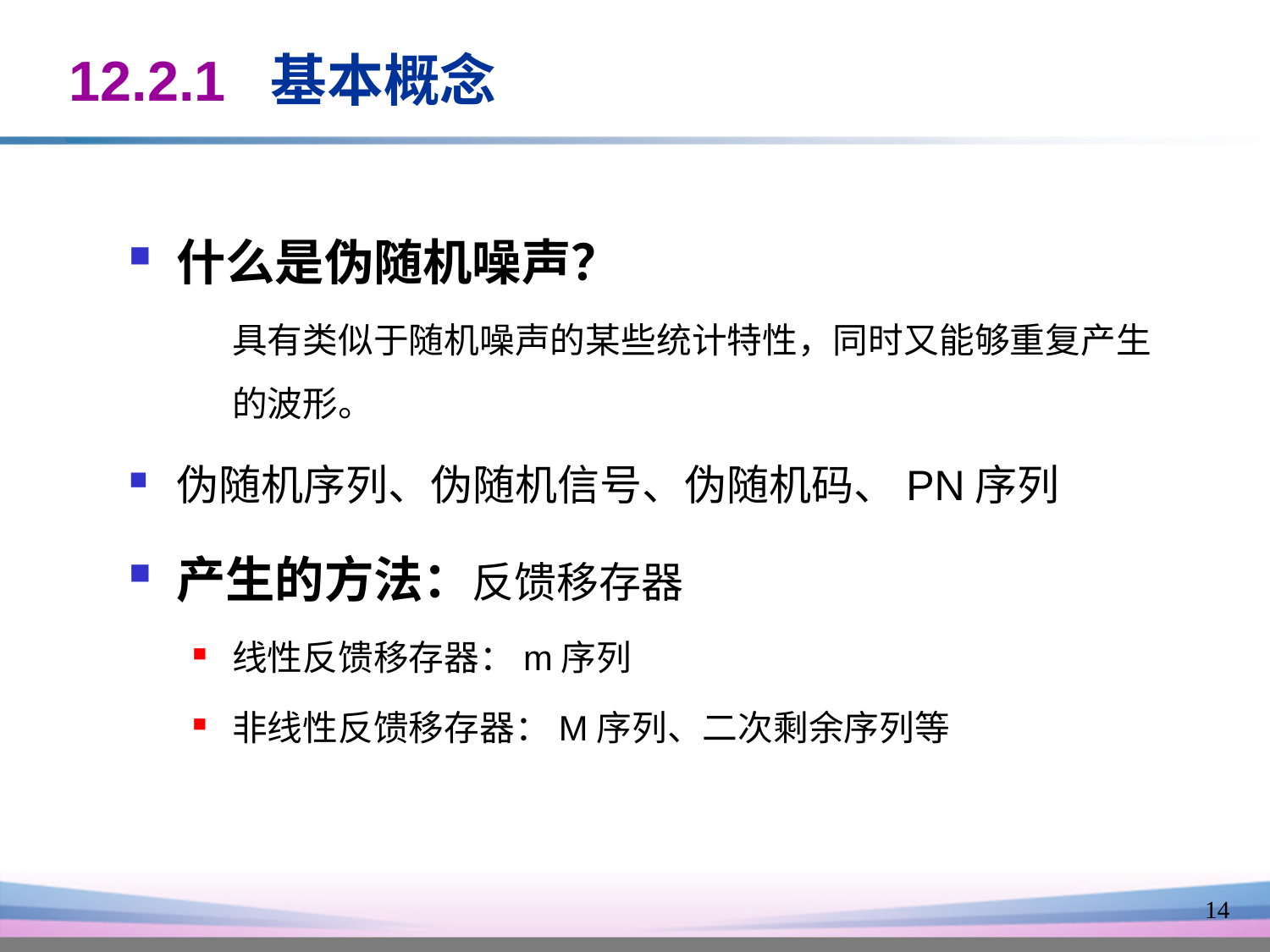

12.2.1  基本概念
什么是伪随机噪声？
	具有类似于随机噪声的某些统计特性，同时又能够重复产生的波形。
伪随机序列、伪随机信号、伪随机码、PN序列
产生的方法：反馈移存器
线性反馈移存器：m序列
非线性反馈移存器：M序列、二次剩余序列等
14